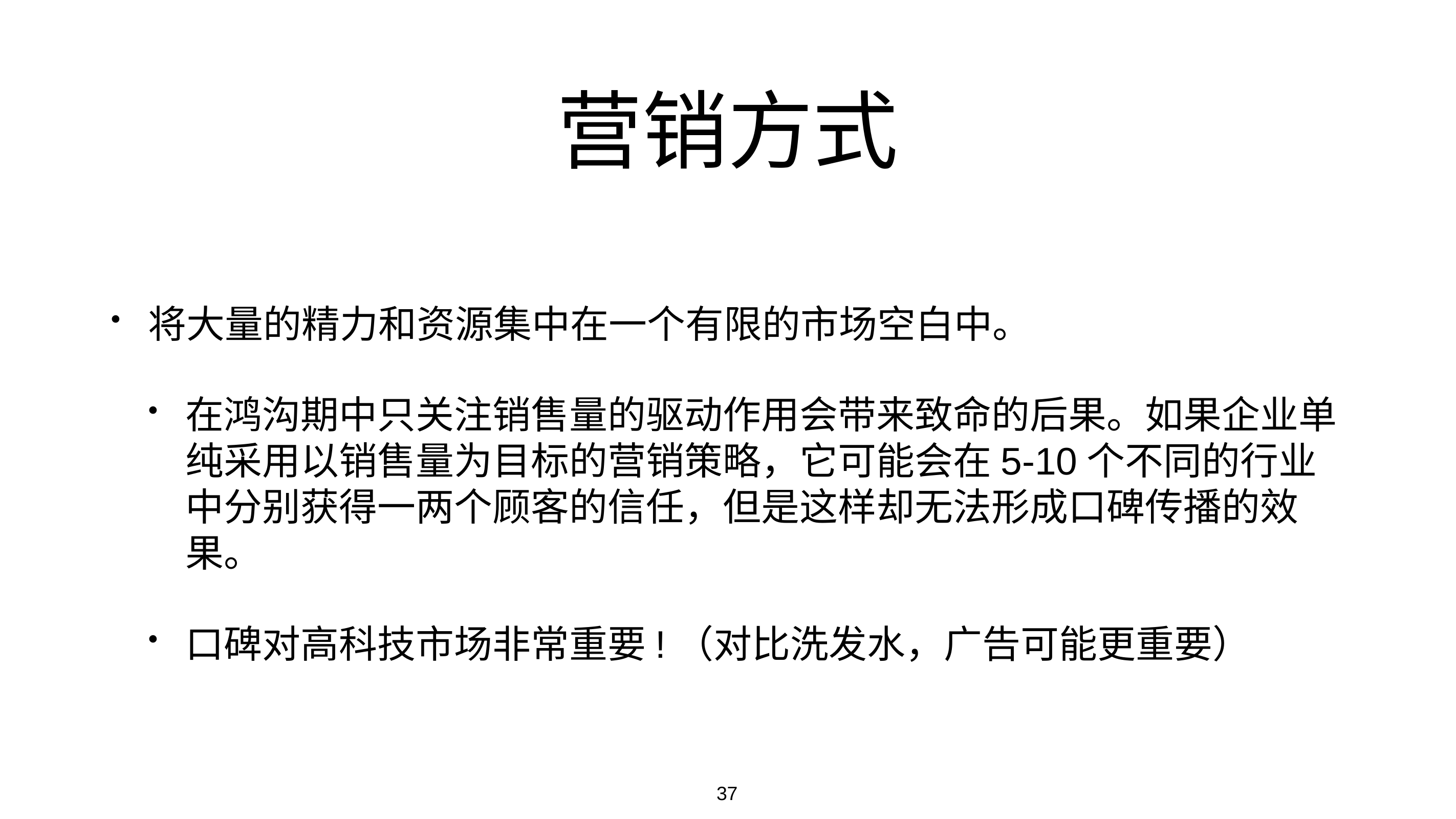

# 营销方式
将大量的精力和资源集中在一个有限的市场空白中。
在鸿沟期中只关注销售量的驱动作用会带来致命的后果。如果企业单纯采用以销售量为目标的营销策略，它可能会在5-10个不同的行业中分别获得一两个顾客的信任，但是这样却无法形成口碑传播的效果。
口碑对高科技市场非常重要!（对比洗发水，广告可能更重要）
37